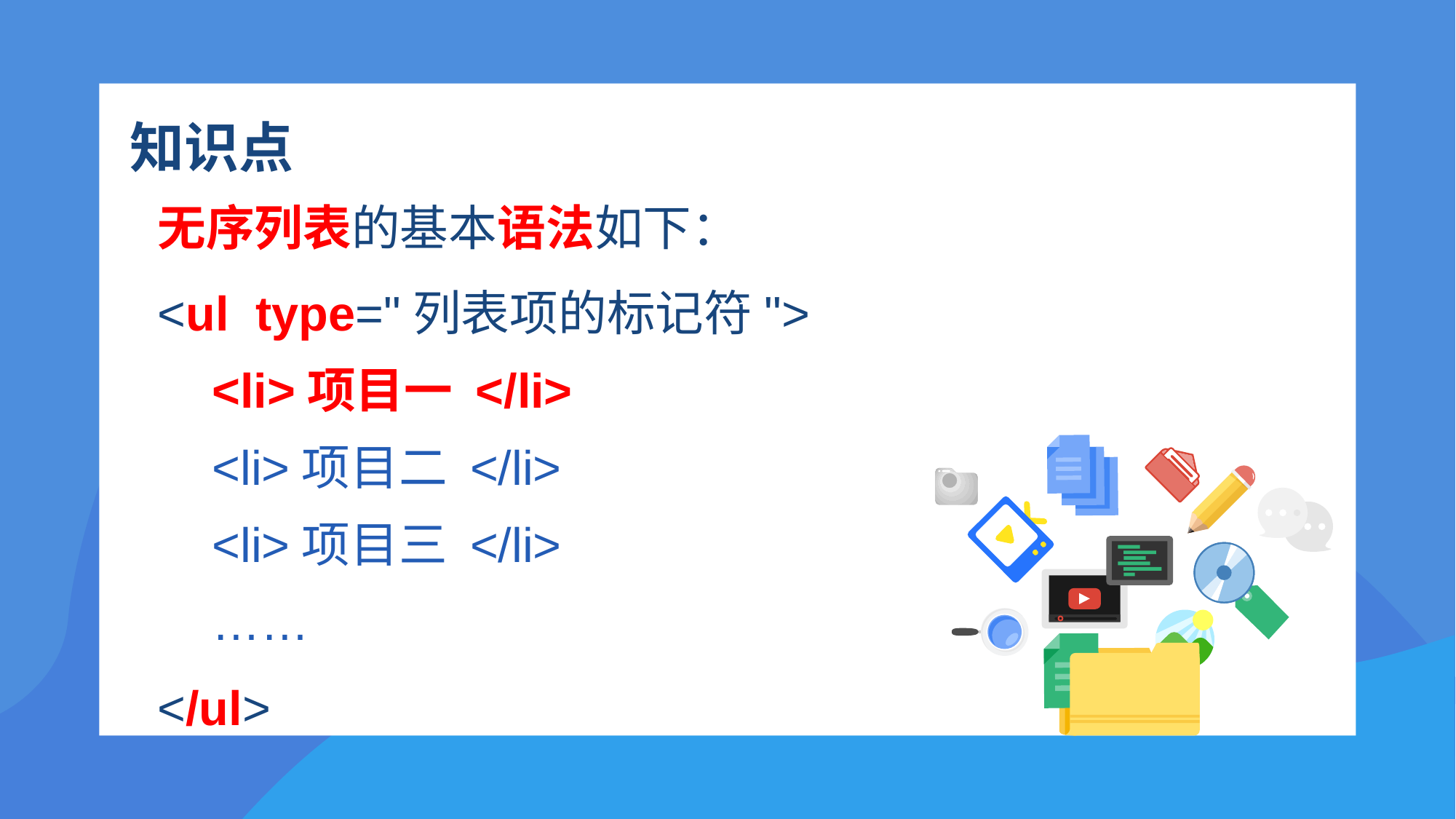

# 知识点
无序列表的基本语法如下：
<ul  type="列表项的标记符">
<li>项目一 </li>
<li>项目二 </li>
<li>项目三 </li>
……
</ul>